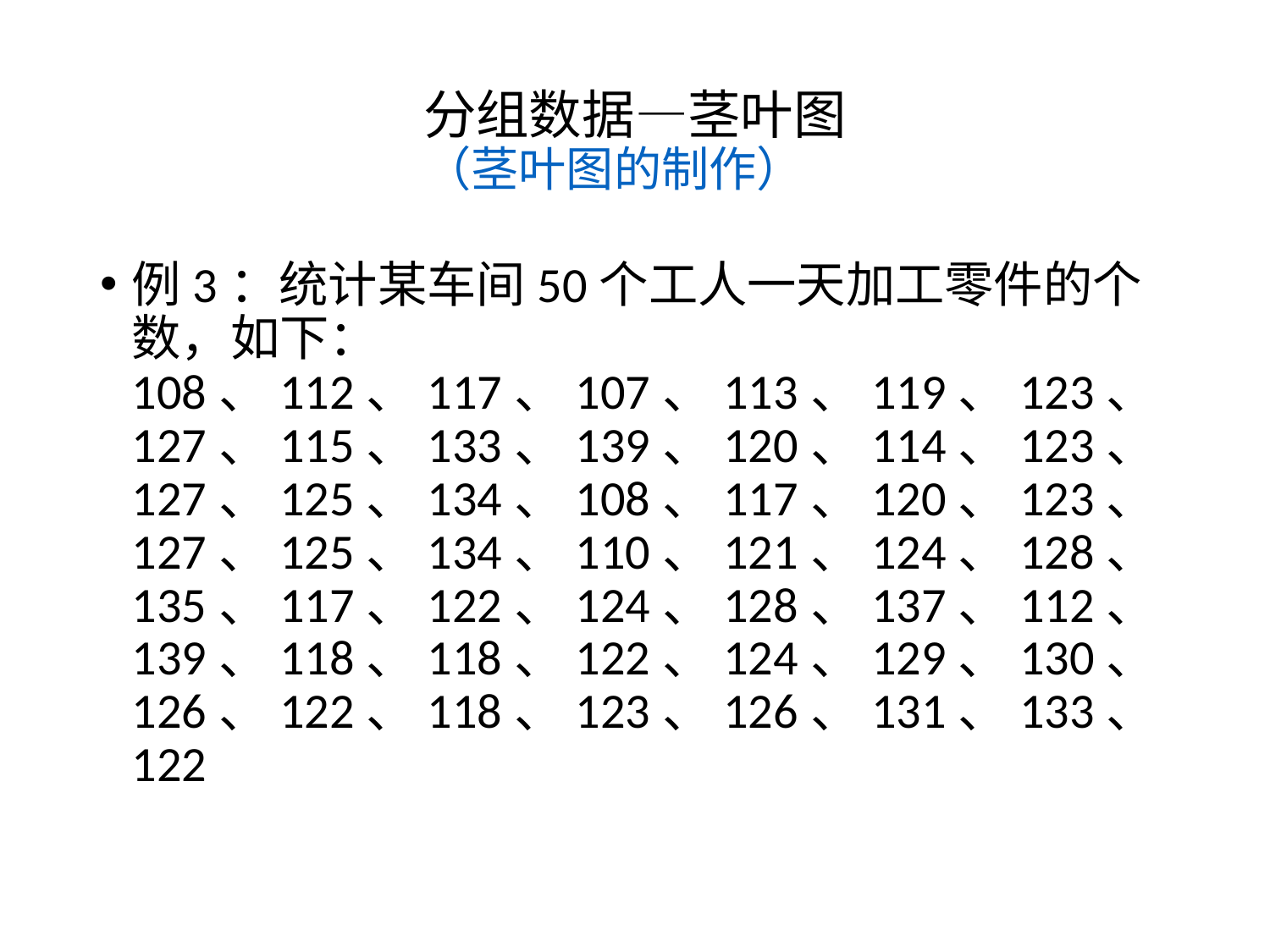

# 分组数据—茎叶图 （茎叶图的制作）
例3：统计某车间50个工人一天加工零件的个数，如下：108、112、117、107、113、119、123、127、115、133、139、120、114、123、127、125、134、108、117、120、123、127、125、134、110、121、124、128、135、117、122、124、128、137、112、139、118、118、122、124、129、130、126、122、118、123、126、131、133、122